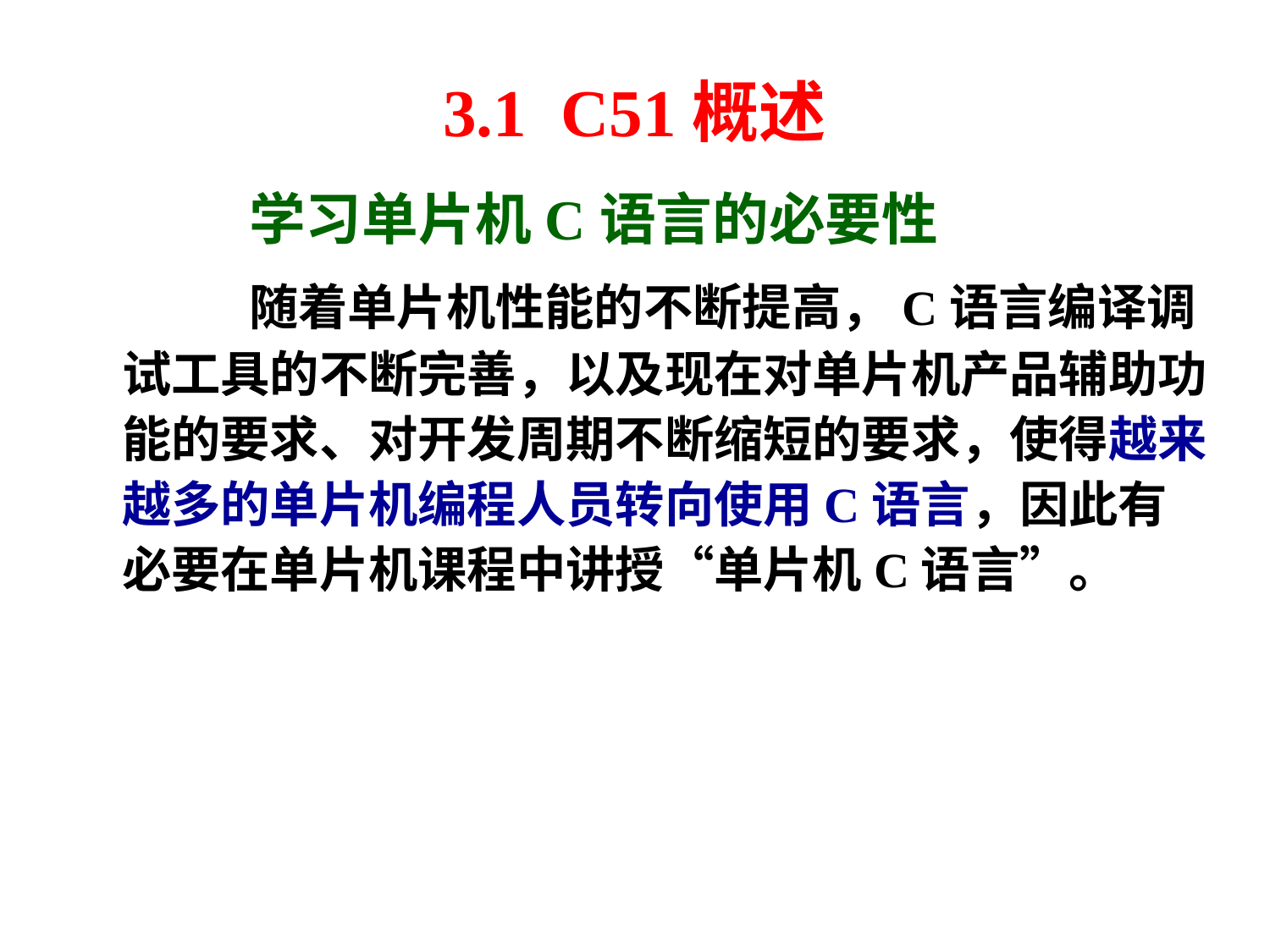

# 3.1  C51概述
		学习单片机C语言的必要性
		随着单片机性能的不断提高，C语言编译调试工具的不断完善，以及现在对单片机产品辅助功能的要求、对开发周期不断缩短的要求，使得越来越多的单片机编程人员转向使用C语言，因此有必要在单片机课程中讲授“单片机C语言”。